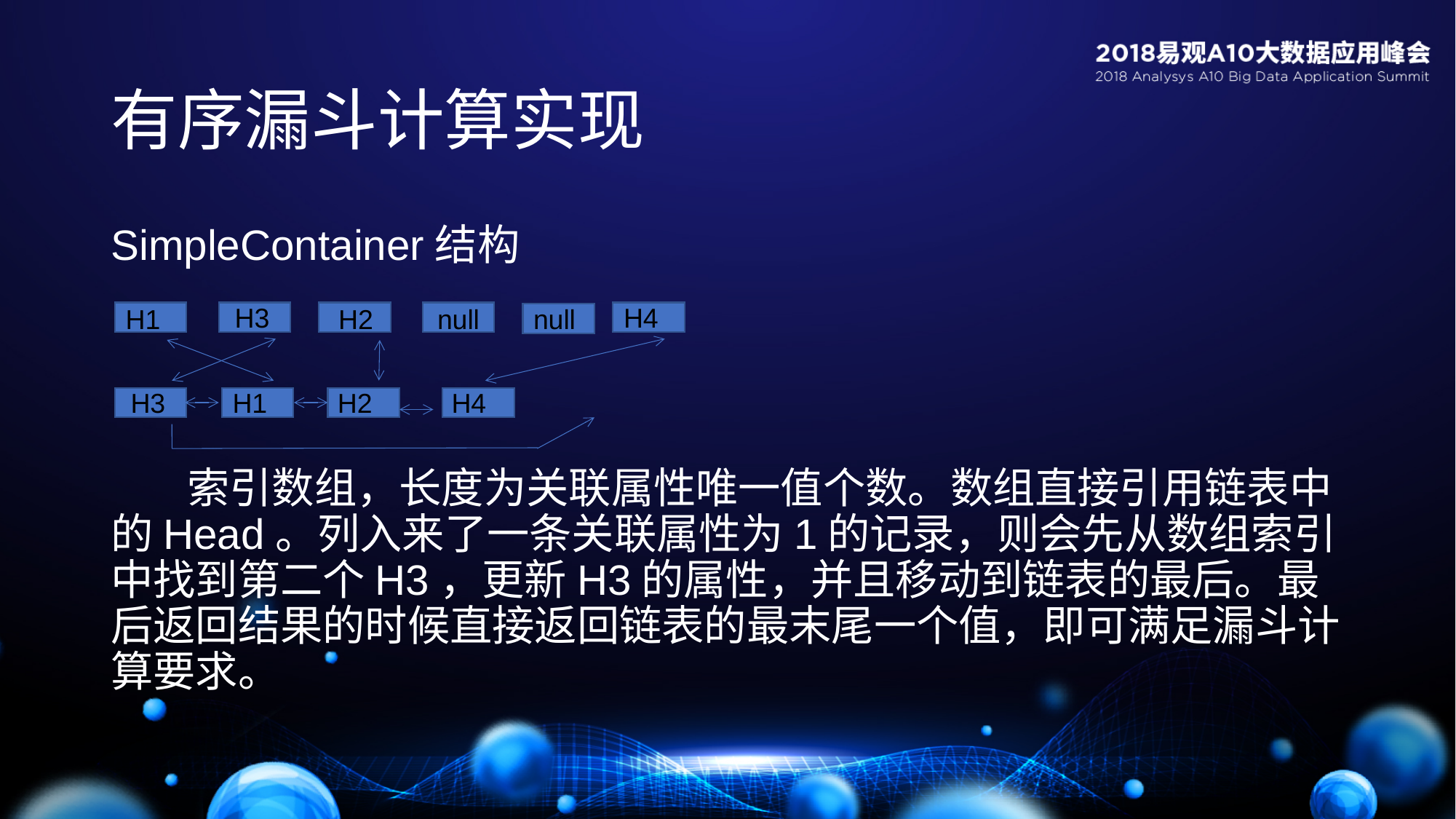

# 有序漏斗计算实现
SimpleContainer结构

       索引数组，长度为关联属性唯一值个数。数组直接引用链表中的Head。列入来了一条关联属性为1的记录，则会先从数组索引中找到第二个H3，更新H3的属性，并且移动到链表的最后。最后返回结果的时候直接返回链表的最末尾一个值，即可满足漏斗计算要求。
H3
H4
H1
H2
null
null

H3
H1
H2
 H4